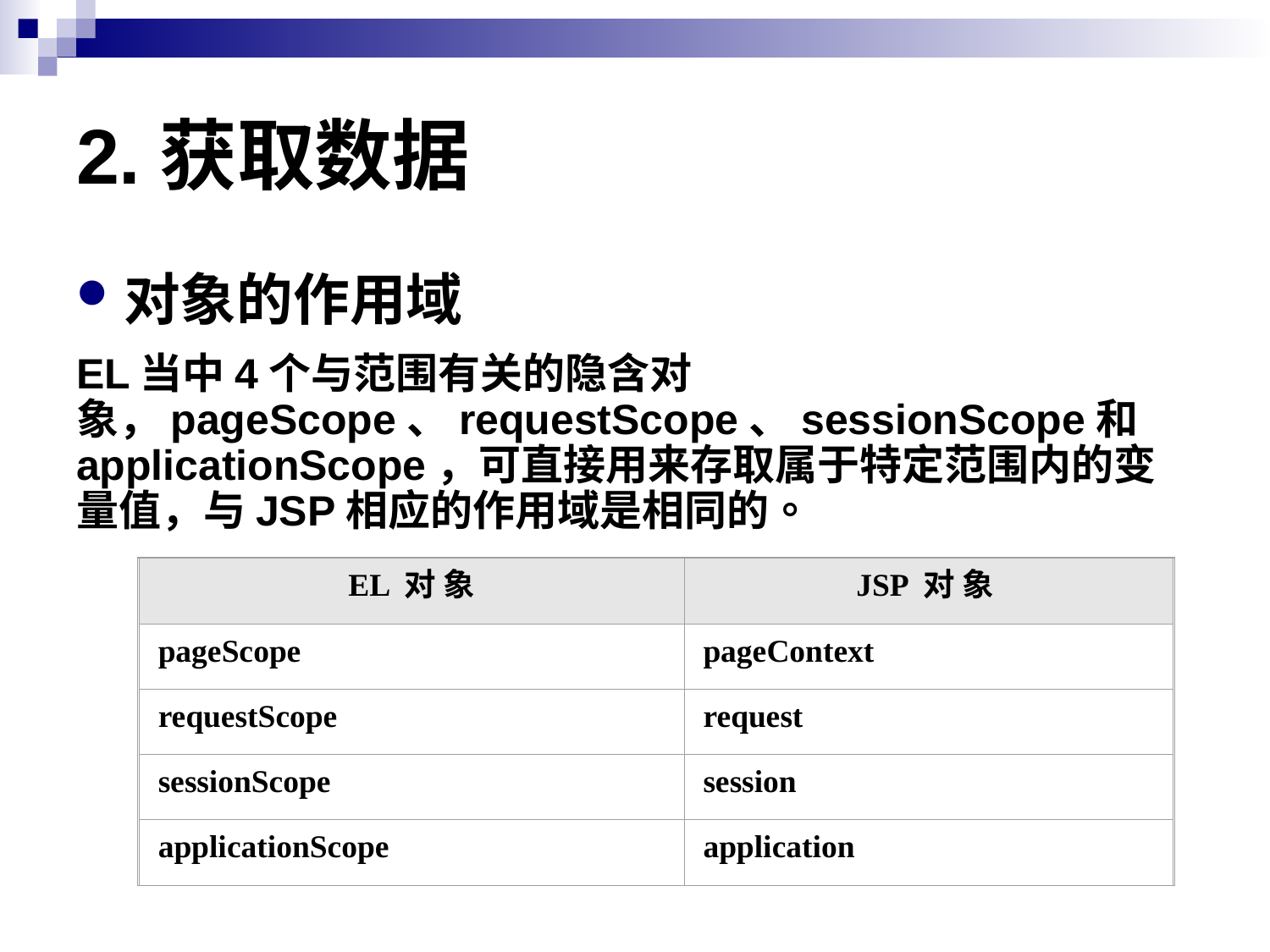

# 2.获取数据
对象的作用域
EL当中4个与范围有关的隐含对象，pageScope、requestScope、sessionScope和applicationScope，可直接用来存取属于特定范围内的变量值，与JSP相应的作用域是相同的。

EL 对 象

JSP 对 象

pageScope

pageContext

requestScope

request

sessionScope

session

applicationScope

application

4